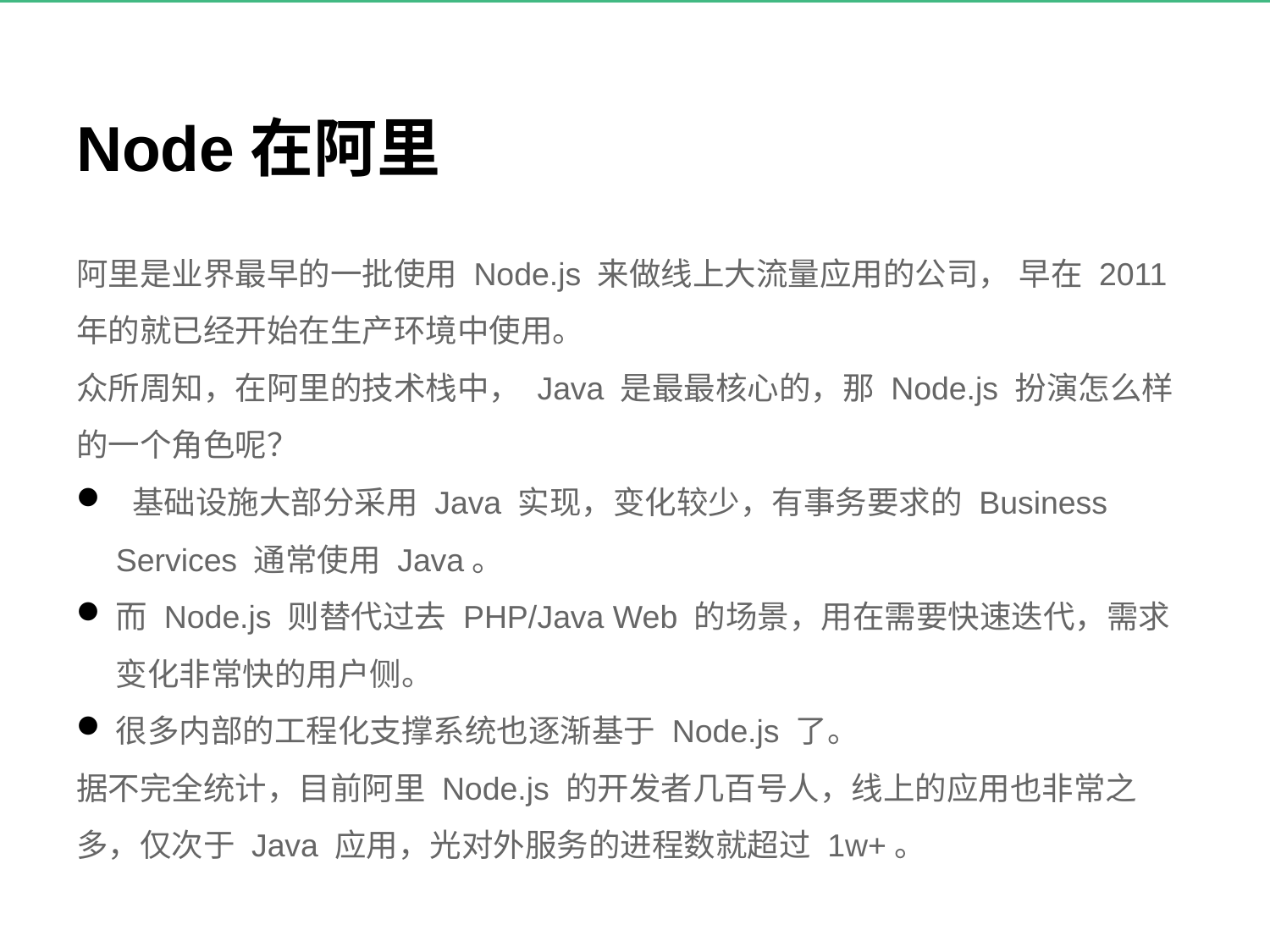

# Node在阿里
阿里是业界最早的一批使用 Node.js 来做线上大流量应用的公司， 早在 2011 年的就已经开始在生产环境中使用。
众所周知，在阿里的技术栈中， Java 是最最核心的，那 Node.js 扮演怎么样的一个角色呢？
 基础设施大部分采用 Java 实现，变化较少，有事务要求的 Business Services 通常使用 Java。
而 Node.js 则替代过去 PHP/Java Web 的场景，用在需要快速迭代，需求变化非常快的用户侧。
很多内部的工程化支撑系统也逐渐基于 Node.js 了。
据不完全统计，目前阿里 Node.js 的开发者几百号人，线上的应用也非常之多，仅次于 Java 应用，光对外服务的进程数就超过 1w+。